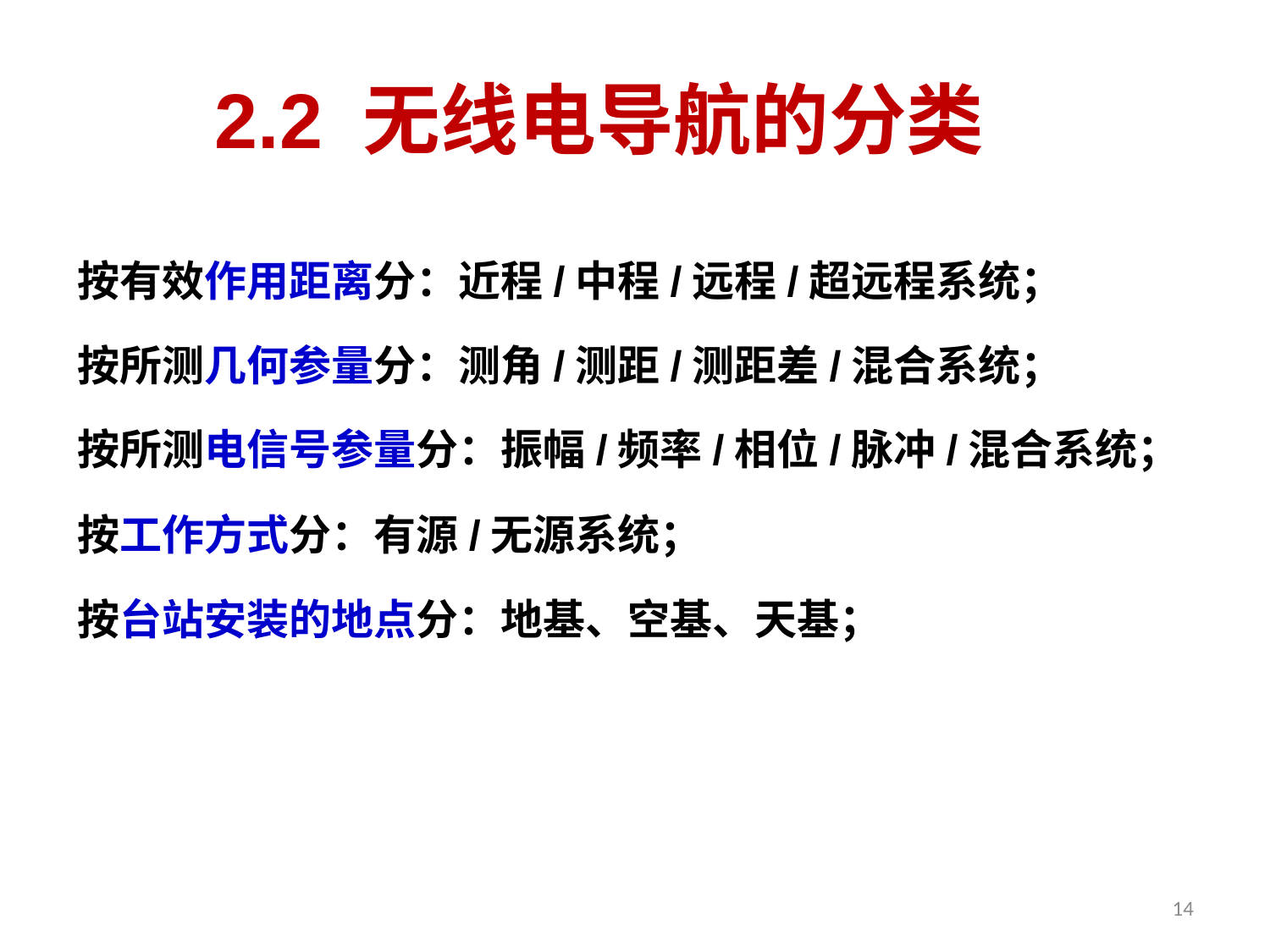

# 2.2 无线电导航的分类
按有效作用距离分：近程/中程/远程/超远程系统；
按所测几何参量分：测角/测距/测距差/混合系统；
按所测电信号参量分：振幅/频率/相位/脉冲/混合系统；
按工作方式分：有源/无源系统；
按台站安装的地点分：地基、空基、天基；
14